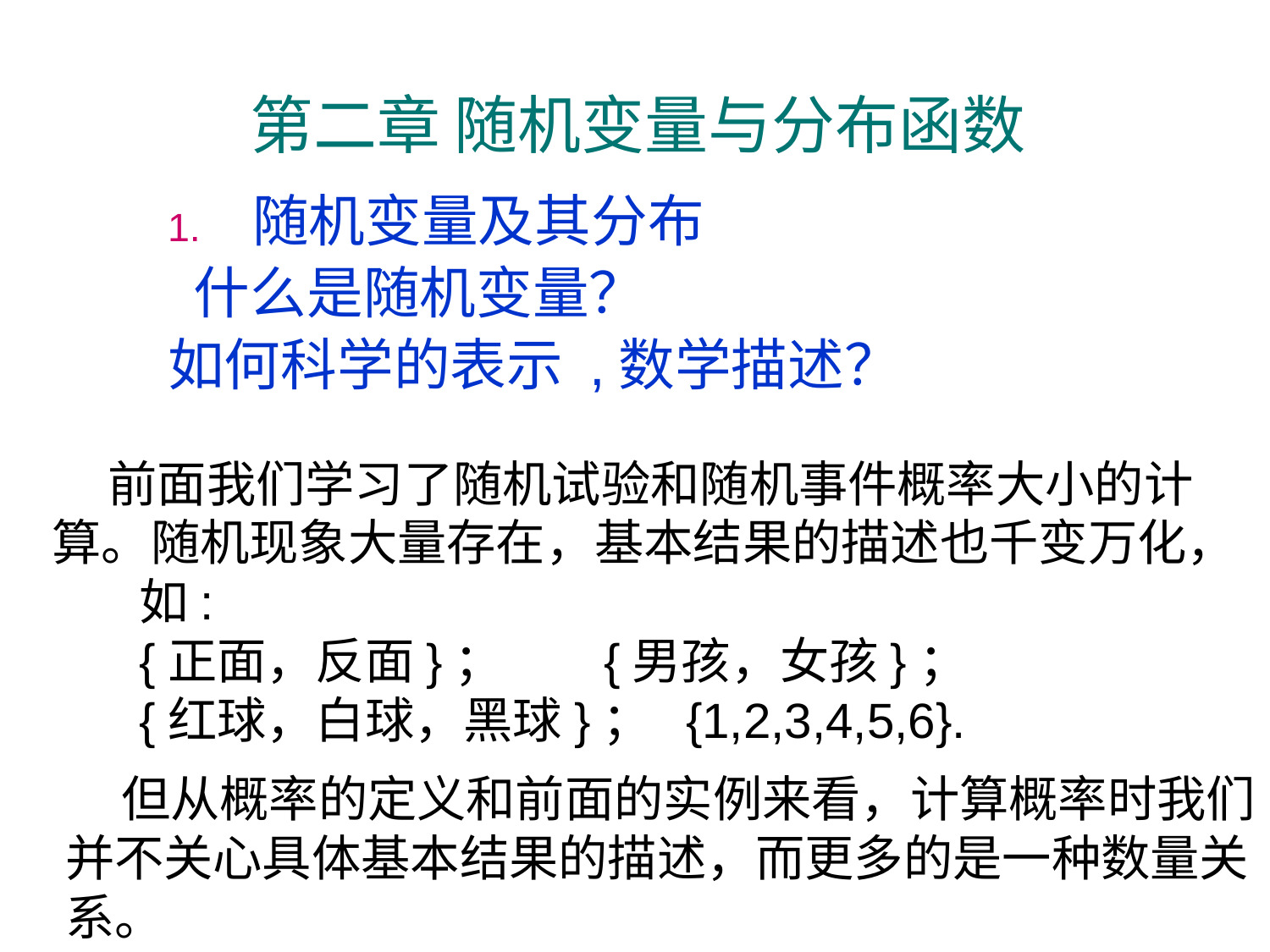

第二章 随机变量与分布函数
随机变量及其分布
 什么是随机变量？
如何科学的表示 ,数学描述？
    前面我们学习了随机试验和随机事件概率大小的计算。随机现象大量存在，基本结果的描述也千变万化，
如:
{正面，反面}；        {男孩，女孩}；
{红球，白球，黑球}；  {1,2,3,4,5,6}.
    但从概率的定义和前面的实例来看，计算概率时我们并不关心具体基本结果的描述，而更多的是一种数量关系。